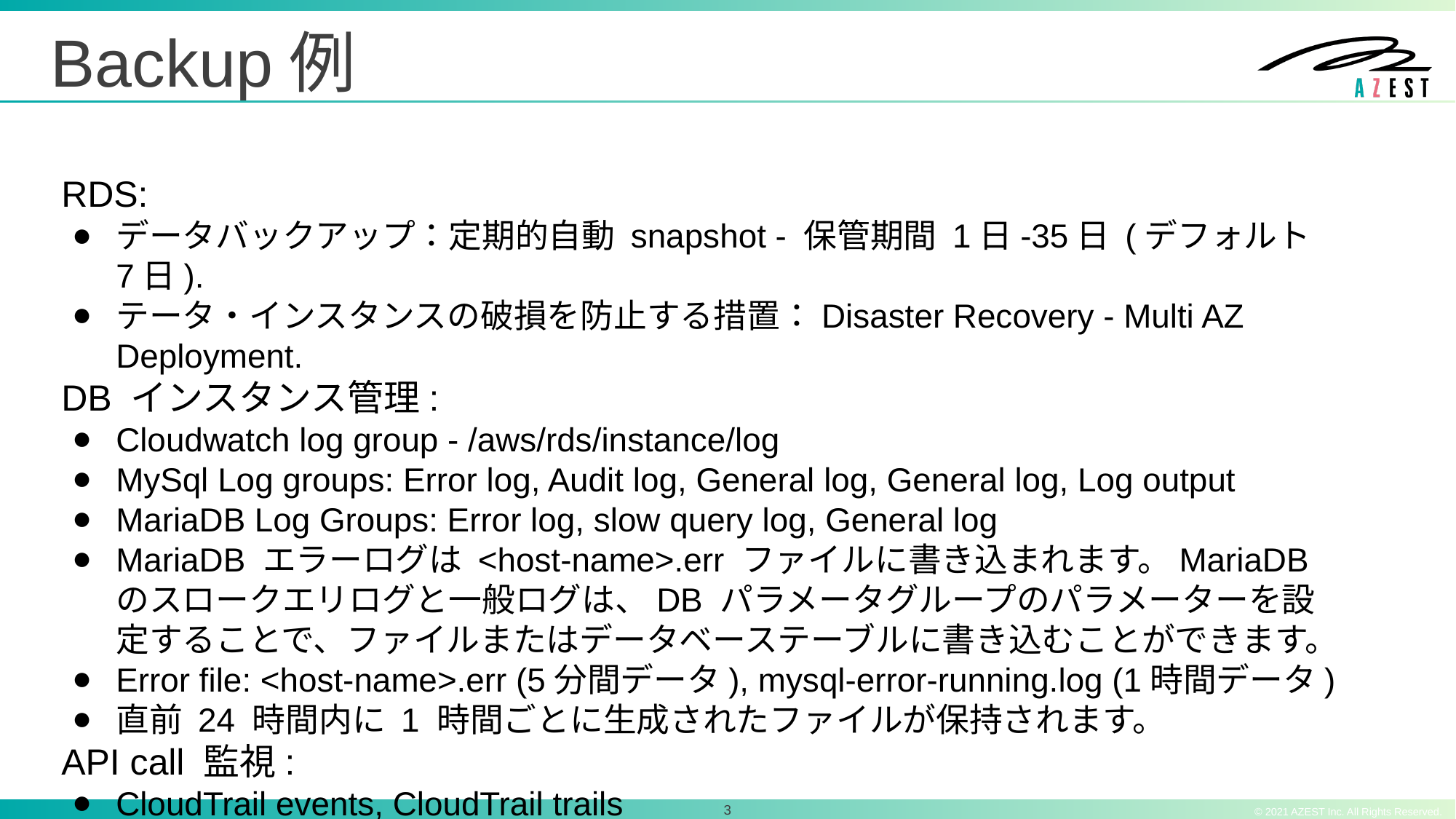

# Backup例
RDS:
データバックアップ：定期的自動 snapshot - 保管期間 1日-35日 (デフォルト 7日).
テータ・インスタンスの破損を防止する措置：Disaster Recovery - Multi AZ Deployment.
DB インスタンス管理:
Cloudwatch log group - /aws/rds/instance/log
MySql Log groups: Error log, Audit log, General log, General log, Log output
MariaDB Log Groups: Error log, slow query log, General log
MariaDB エラーログは <host-name>.err ファイルに書き込まれます。MariaDB のスロークエリログと一般ログは、DB パラメータグループのパラメーターを設定することで、ファイルまたはデータベーステーブルに書き込むことができます。
Error file: <host-name>.err (5分間データ), mysql-error-running.log (1時間データ)
直前 24 時間内に 1 時間ごとに生成されたファイルが保持されます。
API call 監視:
CloudTrail events, CloudTrail trails
3